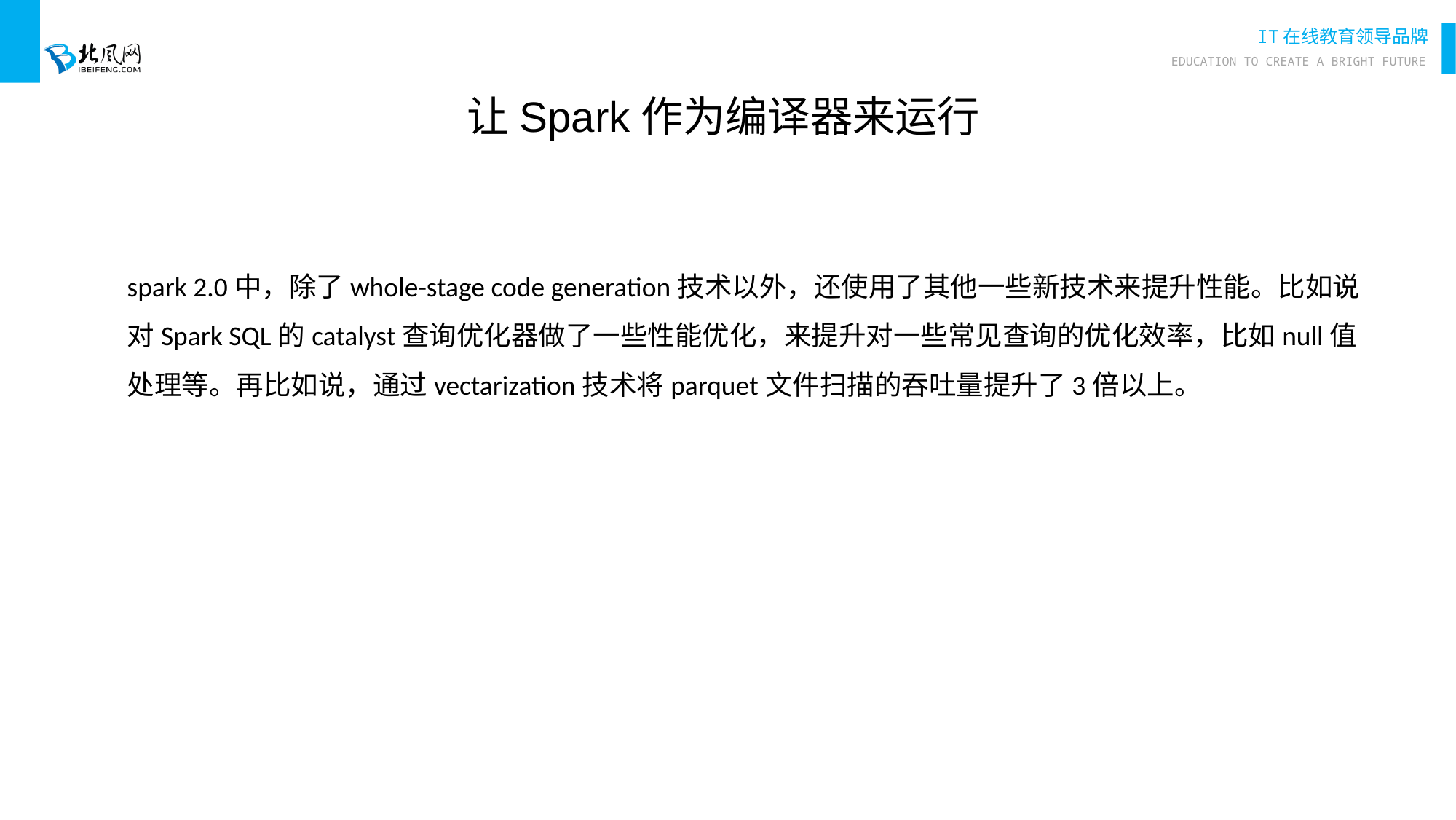

让Spark作为编译器来运行
spark 2.0中，除了whole-stage code generation技术以外，还使用了其他一些新技术来提升性能。比如说对Spark SQL的catalyst查询优化器做了一些性能优化，来提升对一些常见查询的优化效率，比如null值处理等。再比如说，通过vectarization技术将parquet文件扫描的吞吐量提升了3倍以上。